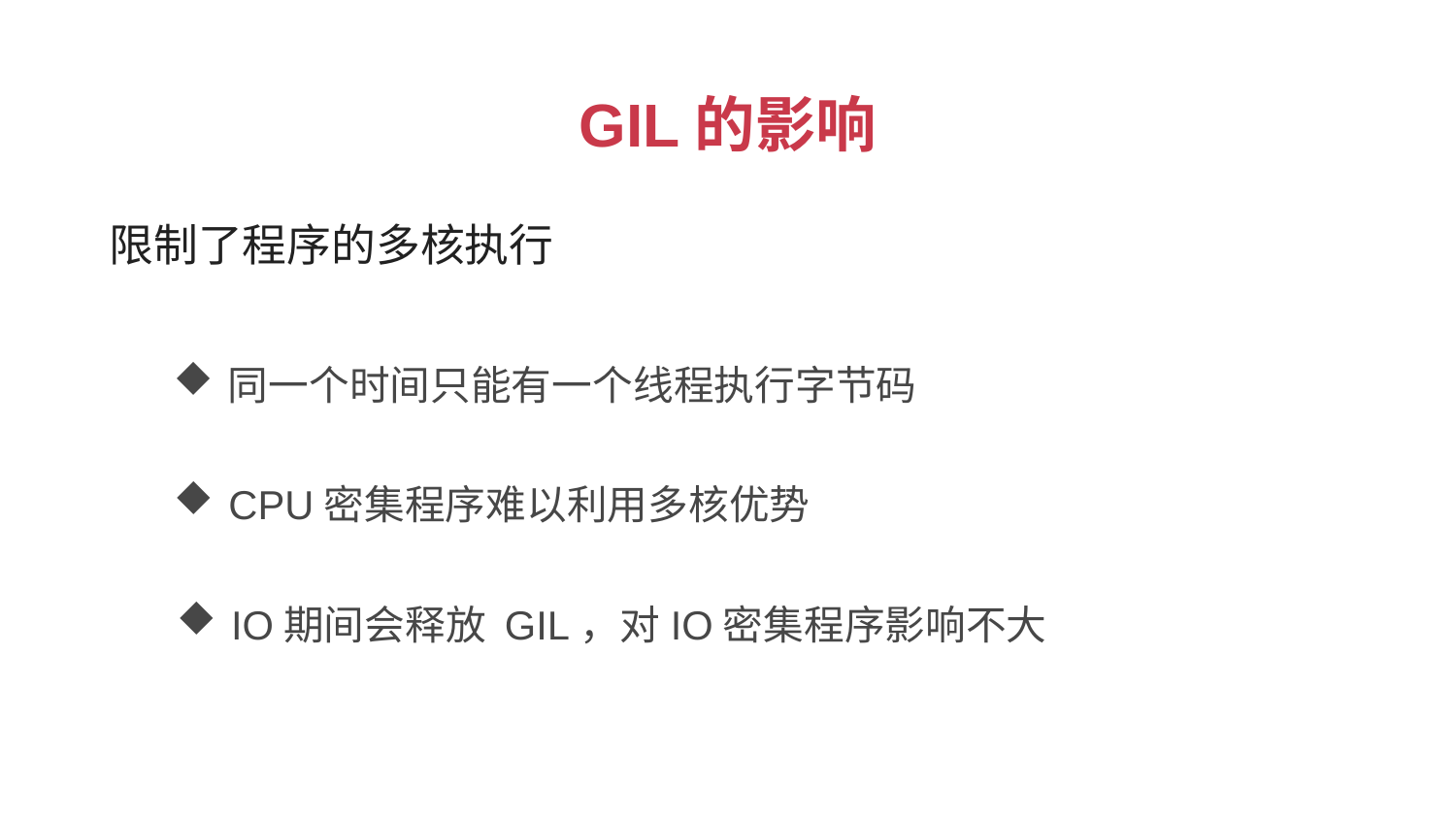

GIL的影响
 限制了程序的多核执行
同一个时间只能有一个线程执行字节码
CPU密集程序难以利用多核优势
IO期间会释放 GIL，对IO密集程序影响不大